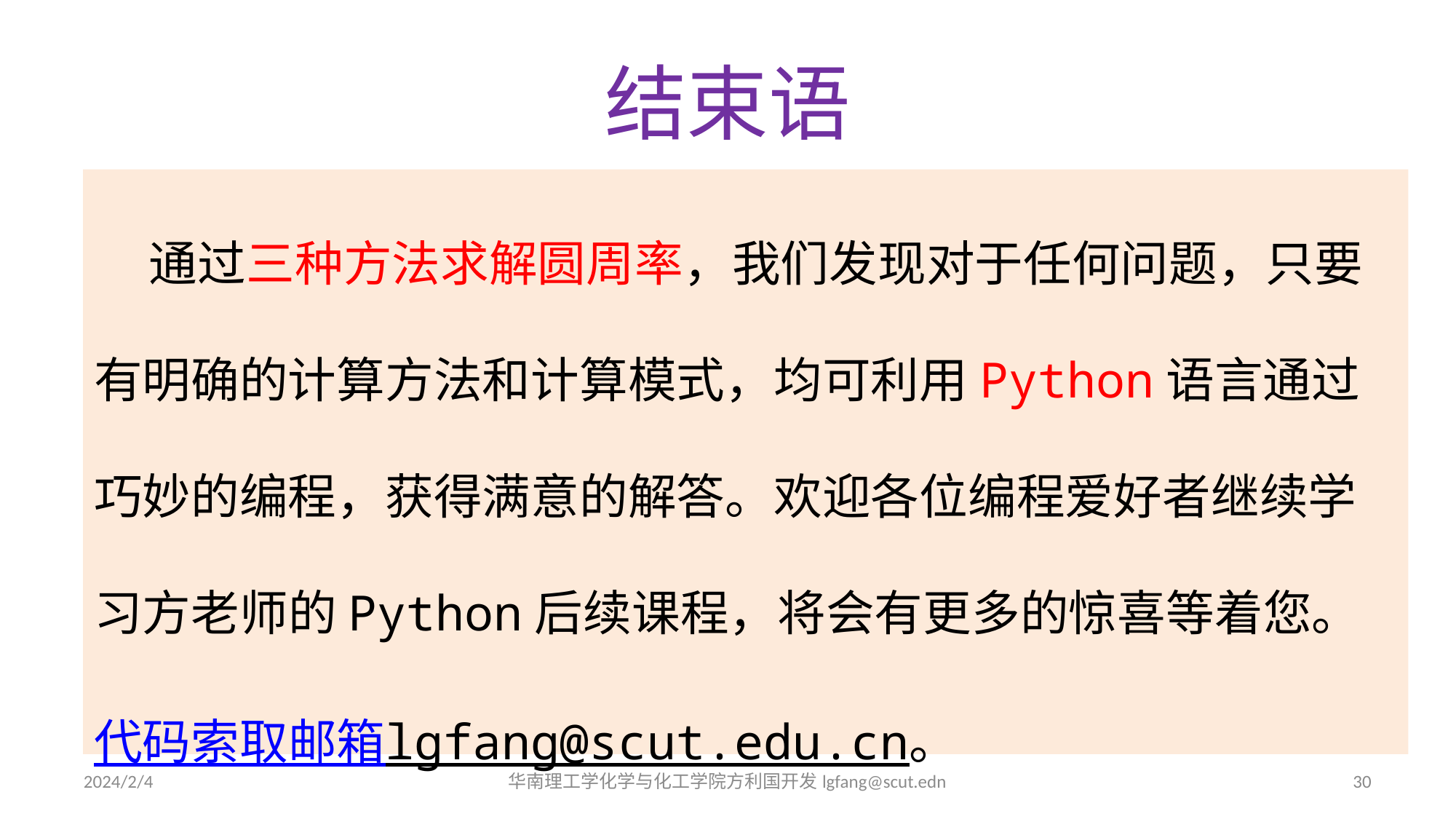

# 结束语
    通过三种方法求解圆周率，我们发现对于任何问题，只要有明确的计算方法和计算模式，均可利用Python语言通过巧妙的编程，获得满意的解答。欢迎各位编程爱好者继续学习方老师的Python后续课程，将会有更多的惊喜等着您。代码索取邮箱lgfang@scut.edu.cn。
2024/2/4
华南理工学化学与化工学院方利国开发lgfang@scut.edn
30